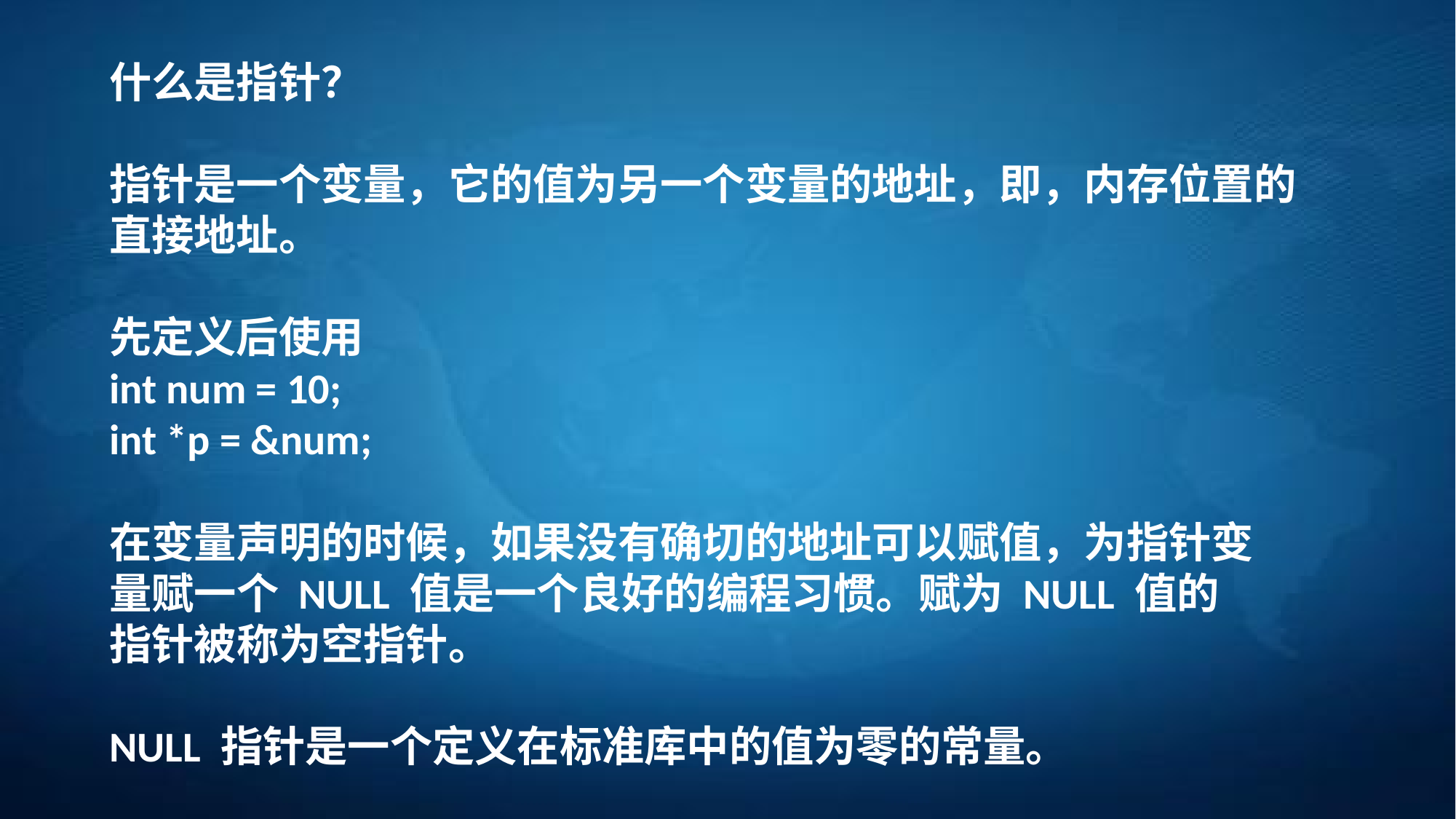

什么是指针？
指针是一个变量，它的值为另一个变量的地址，即，内存位置的直接地址。

先定义后使用
int num = 10;
int *p = &num;
在变量声明的时候，如果没有确切的地址可以赋值，为指针变量赋一个 NULL 值是一个良好的编程习惯。赋为 NULL 值的指针被称为空指针。

NULL 指针是一个定义在标准库中的值为零的常量。